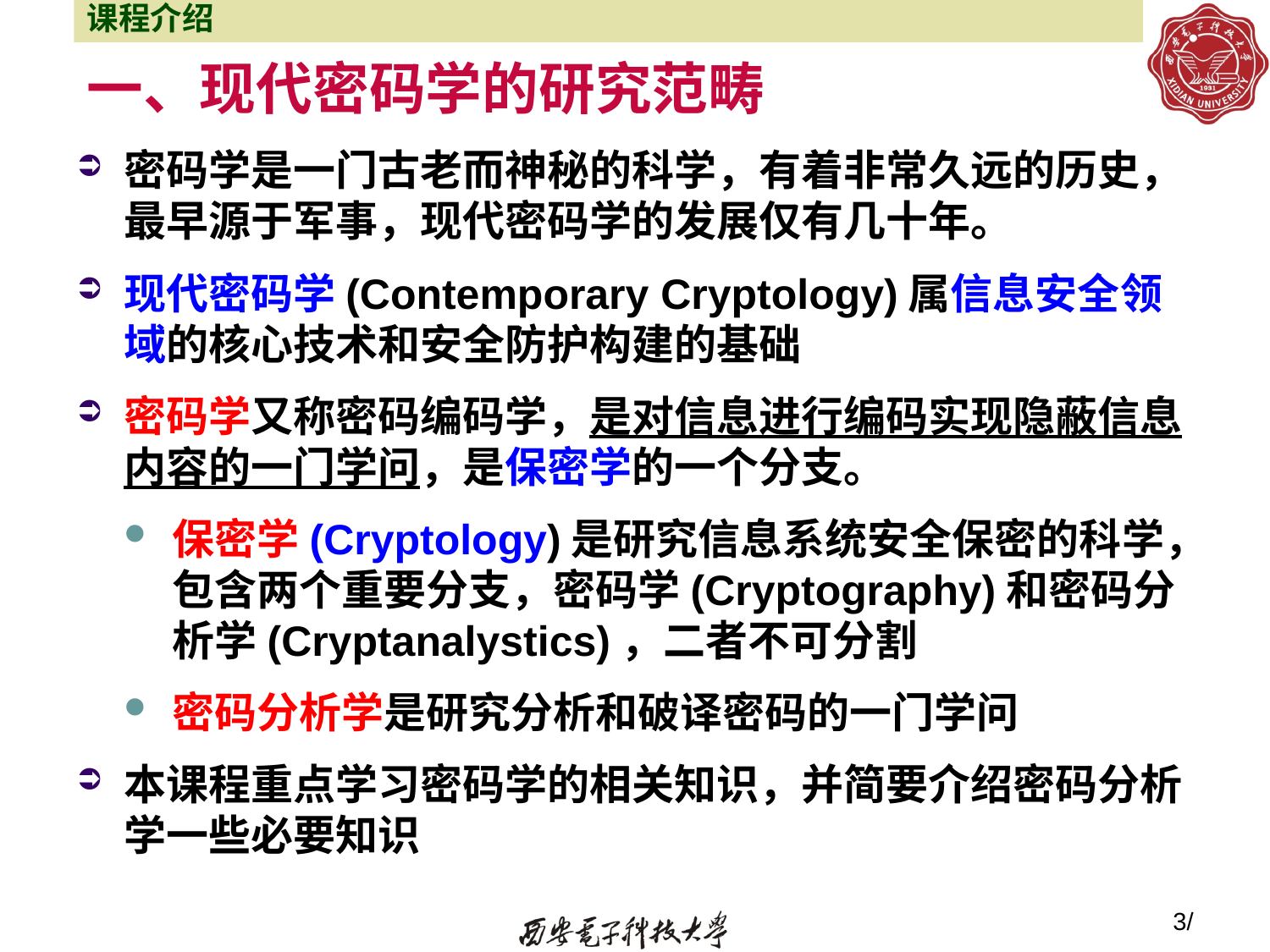

课程介绍
# 一、现代密码学的研究范畴
密码学是一门古老而神秘的科学，有着非常久远的历史，最早源于军事，现代密码学的发展仅有几十年。
现代密码学(Contemporary Cryptology)属信息安全领域的核心技术和安全防护构建的基础
密码学又称密码编码学，是对信息进行编码实现隐蔽信息内容的一门学问，是保密学的一个分支。
保密学(Cryptology)是研究信息系统安全保密的科学，包含两个重要分支，密码学(Cryptography)和密码分析学(Cryptanalystics)，二者不可分割
密码分析学是研究分析和破译密码的一门学问
本课程重点学习密码学的相关知识，并简要介绍密码分析学一些必要知识
3/